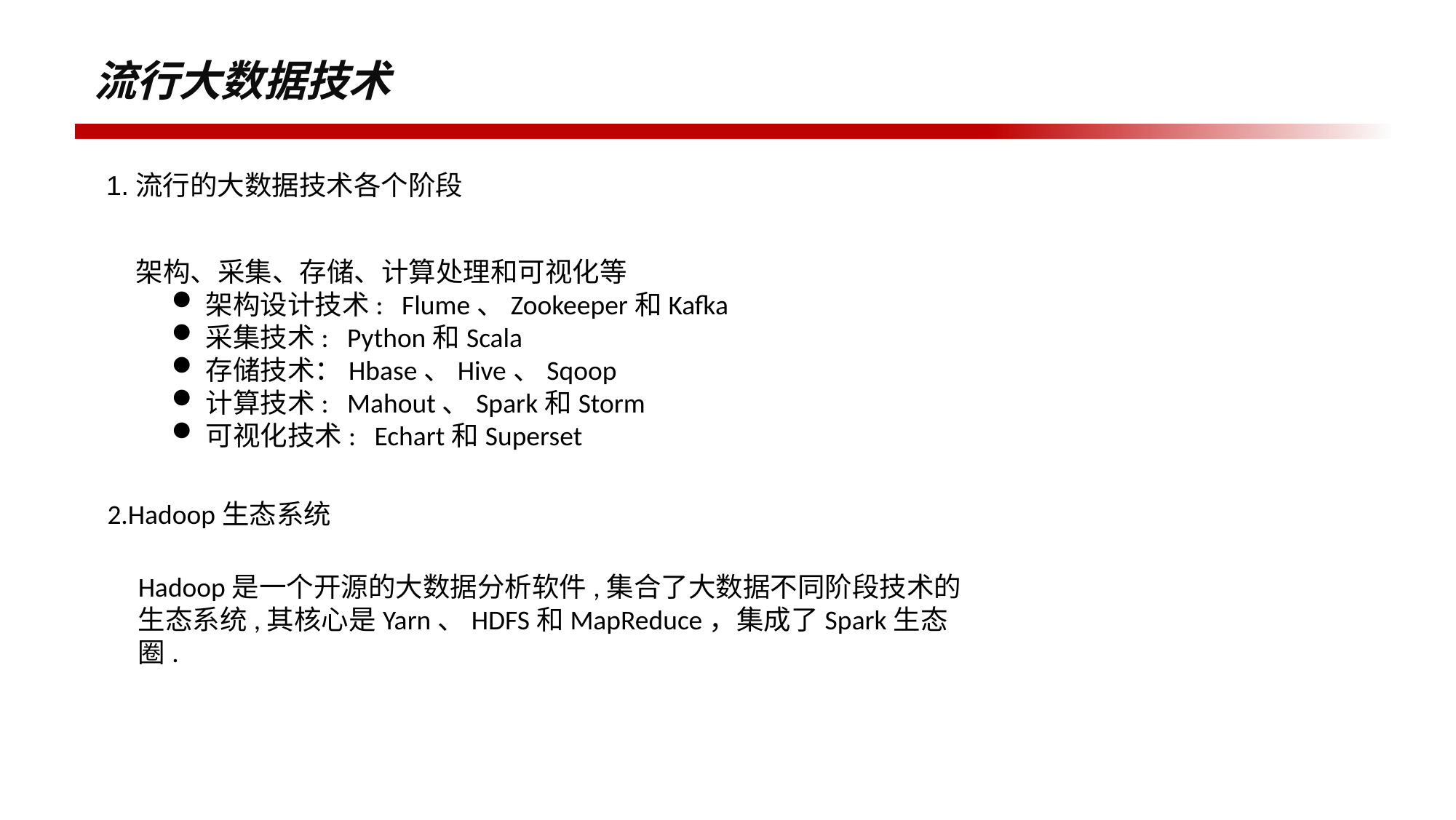

# 流行大数据技术

1.流行的大数据技术各个阶段

  架构、采集、存储、计算处理和可视化等
架构设计技术:   Flume、Zookeeper和Kafka
采集技术:   Python和Scala
存储技术：Hbase、Hive、Sqoop
计算技术:   Mahout、Spark和Storm
可视化技术:   Echart和Superset
2.Hadoop生态系统
Hadoop是一个开源的大数据分析软件,集合了大数据不同阶段技术的生态系统,其核心是Yarn、HDFS和MapReduce，集成了Spark生态圈.